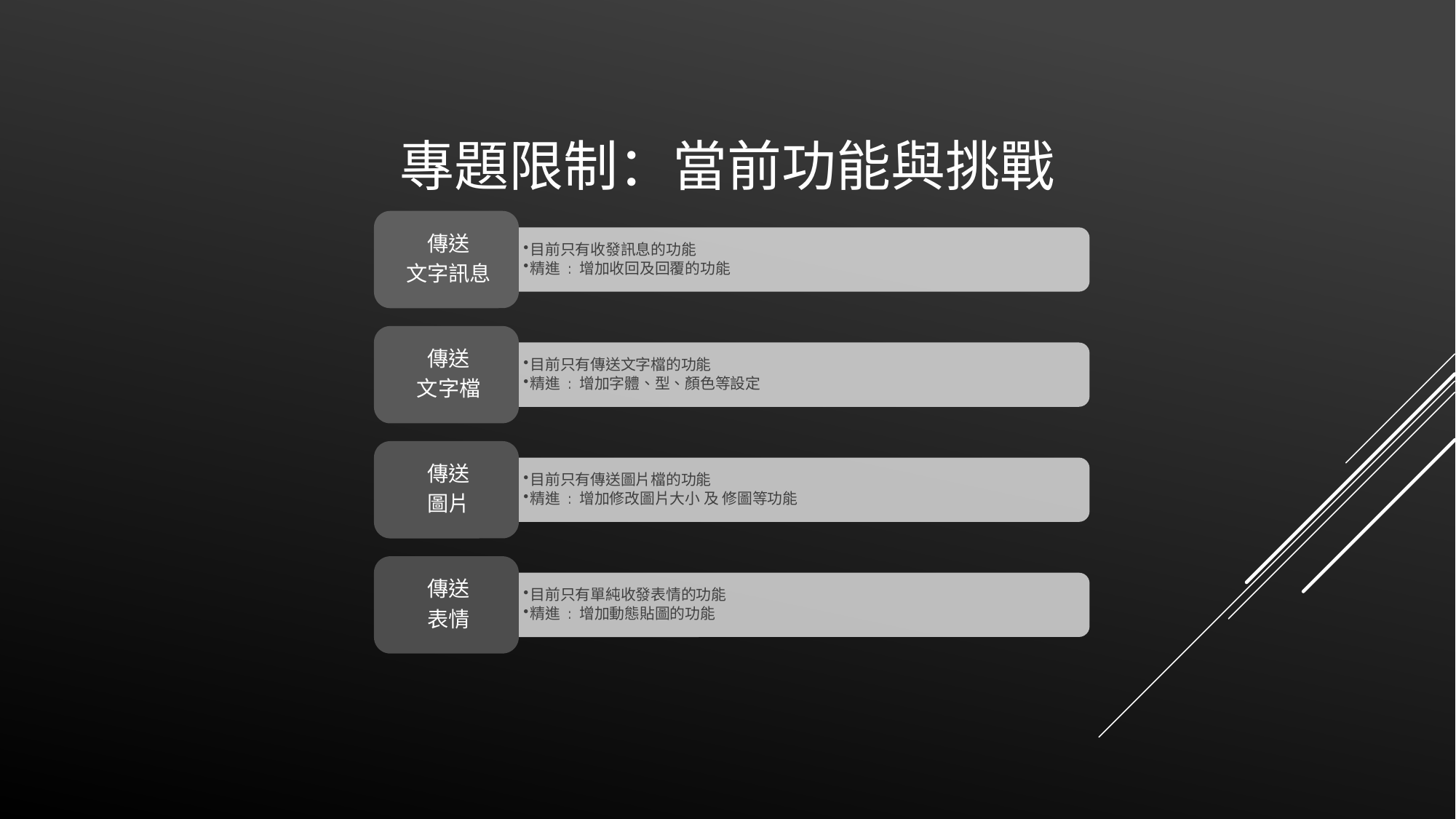

# 專題限制：當前功能與挑戰
目前只有收發訊息的功能
精進 : 增加收回及回覆的功能
傳送
文字訊息
目前只有傳送文字檔的功能
精進 : 增加字體、型、顏色等設定
傳送
文字檔
目前只有傳送圖片檔的功能
精進 : 增加修改圖片大小 及 修圖等功能
傳送
圖片
目前只有單純收發表情的功能
精進 : 增加動態貼圖的功能
傳送
表情